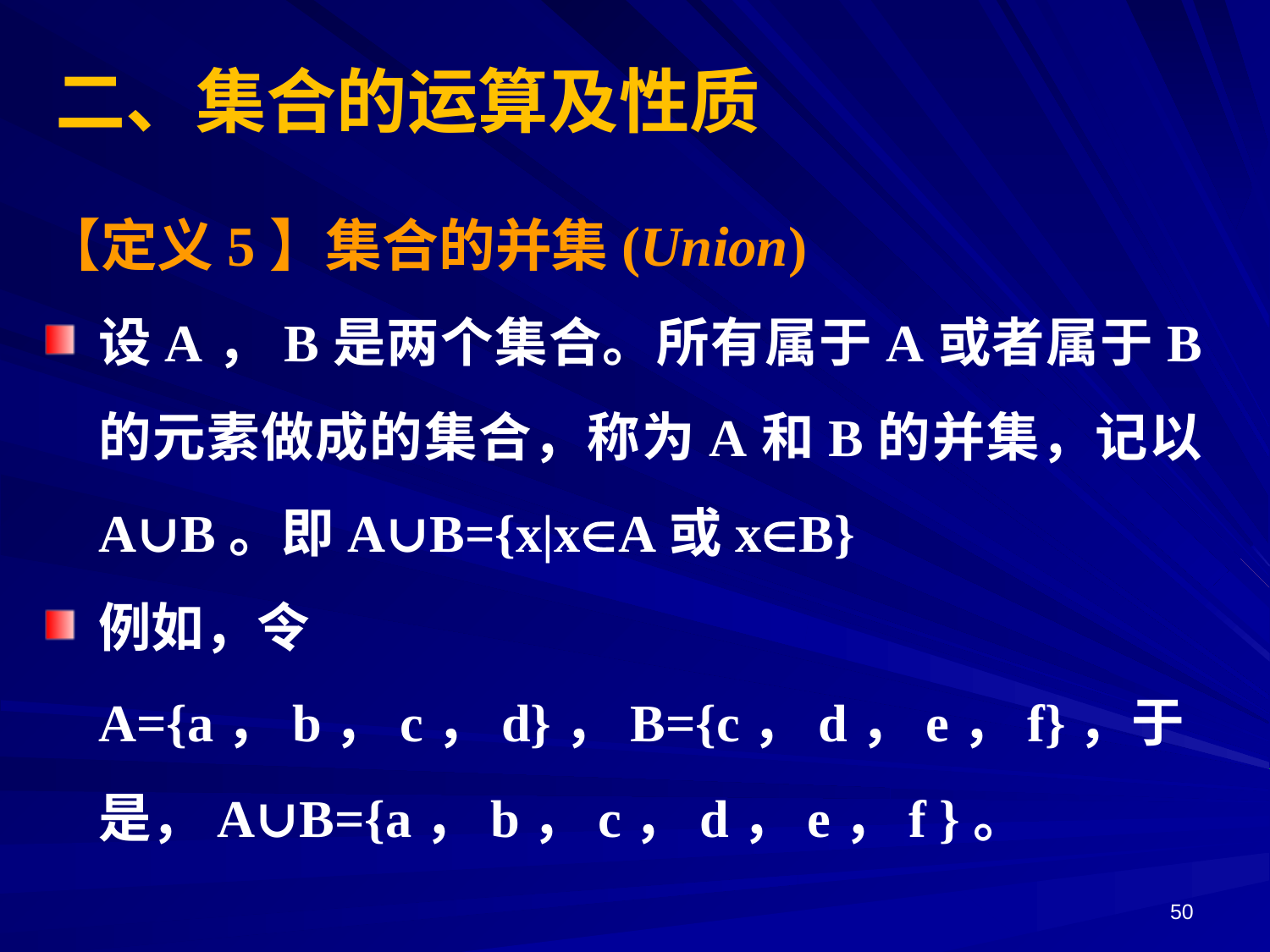

二、集合的运算及性质
【定义5】集合的并集(Union)
设A，B是两个集合。所有属于A或者属于B的元素做成的集合，称为A和B的并集，记以A∪B。即A∪B={x|x∈A或x∈B}
例如，令A={a，b，c，d}，B={c，d，e，f}，于是，A∪B={a，b，c，d，e，f }。

50